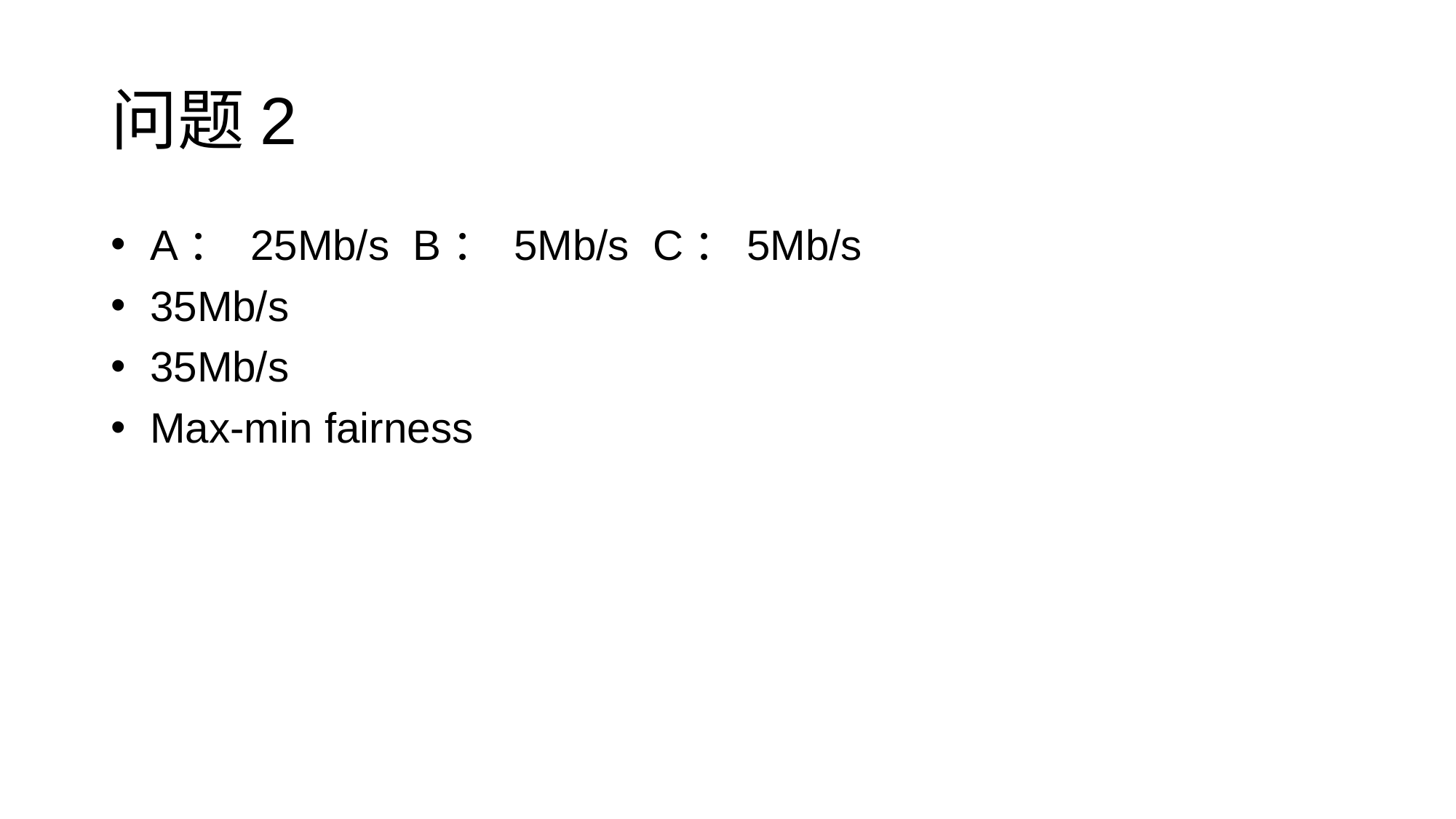

# 问题2
 A： 25Mb/s  B： 5Mb/s  C：5Mb/s
 35Mb/s
 35Mb/s
 Max-min fairness